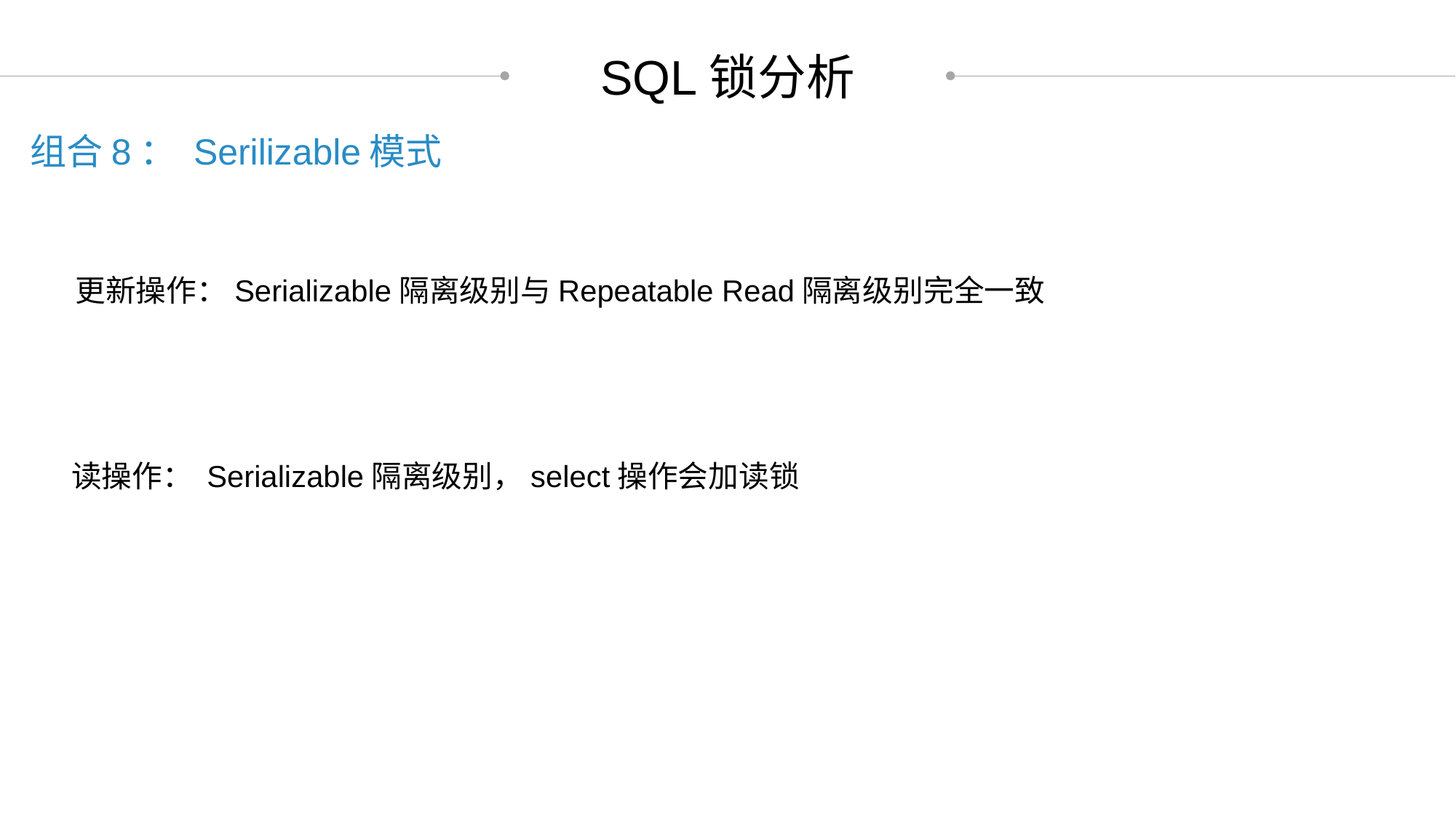

SQL锁分析
组合8： Serilizable模式
更新操作：Serializable隔离级别与Repeatable Read隔离级别完全一致
读操作： Serializable隔离级别，select操作会加读锁